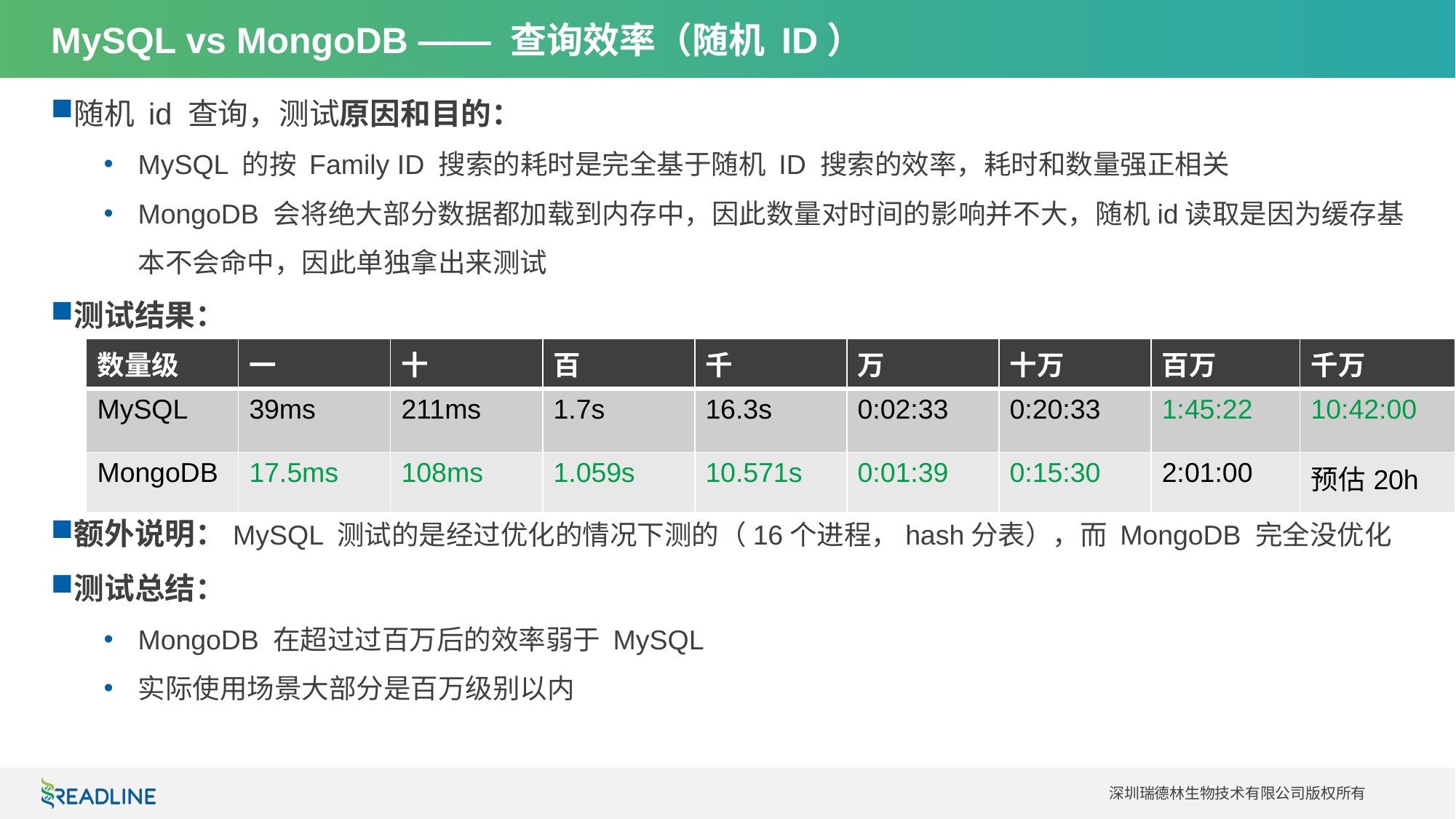

# MySQL vs MongoDB —— 查询效率（随机 ID）
随机 id 查询，测试原因和目的：
MySQL 的按 Family ID 搜索的耗时是完全基于随机 ID 搜索的效率，耗时和数量强正相关
MongoDB 会将绝大部分数据都加载到内存中，因此数量对时间的影响并不大，随机id读取是因为缓存基本不会命中，因此单独拿出来测试
测试结果：

额外说明：MySQL 测试的是经过优化的情况下测的（16个进程，hash分表），而 MongoDB 完全没优化
测试总结：
MongoDB 在超过过百万后的效率弱于 MySQL
实际使用场景大部分是百万级别以内
| 数量级 | 一 | 十 | 百 | 千 | 万 | 十万 | 百万 | 千万 |
| --- | --- | --- | --- | --- | --- | --- | --- | --- |
| MySQL | 39ms | 211ms | 1.7s | 16.3s | 0:02:33 | 0:20:33 | 1:45:22 | 10:42:00 |
| MongoDB | 17.5ms | 108ms | 1.059s | 10.571s | 0:01:39 | 0:15:30 | 2:01:00 | 预估20h |